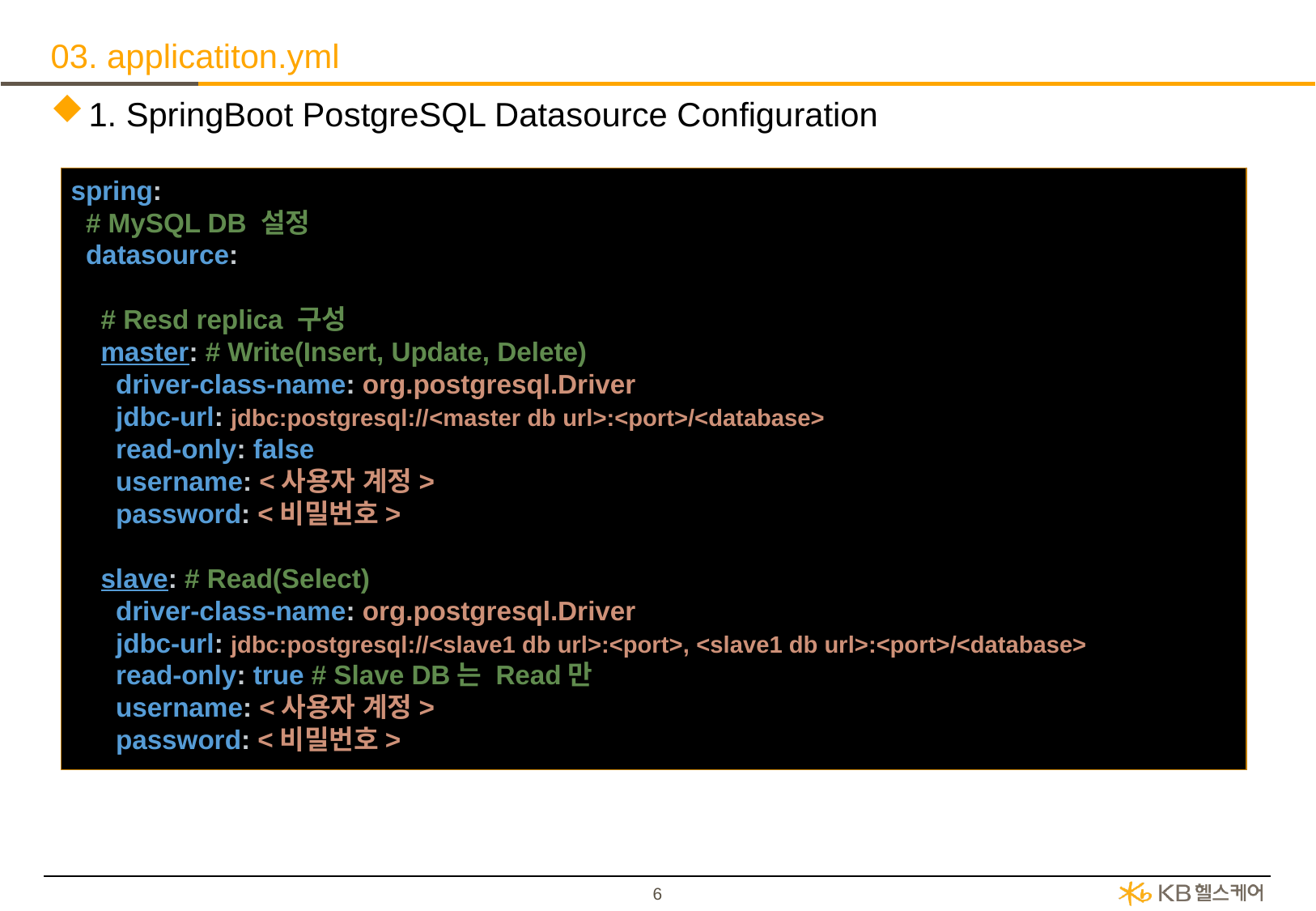

# 03. applicatiton.yml
1. SpringBoot PostgreSQL Datasource Configuration
spring:
  # MySQL DB 설정
  datasource:

    # Resd replica 구성
    master: # Write(Insert, Update, Delete)
      driver-class-name: org.postgresql.Driver
      jdbc-url: jdbc:postgresql://<master db url>:<port>/<database>
      read-only: false
      username: <사용자 계정>
      password: <비밀번호>

    slave: # Read(Select)
      driver-class-name: org.postgresql.Driver
      jdbc-url: jdbc:postgresql://<slave1 db url>:<port>, <slave1 db url>:<port>/<database>
      read-only: true # Slave DB는 Read만
      username: <사용자 계정>
      password: <비밀번호>